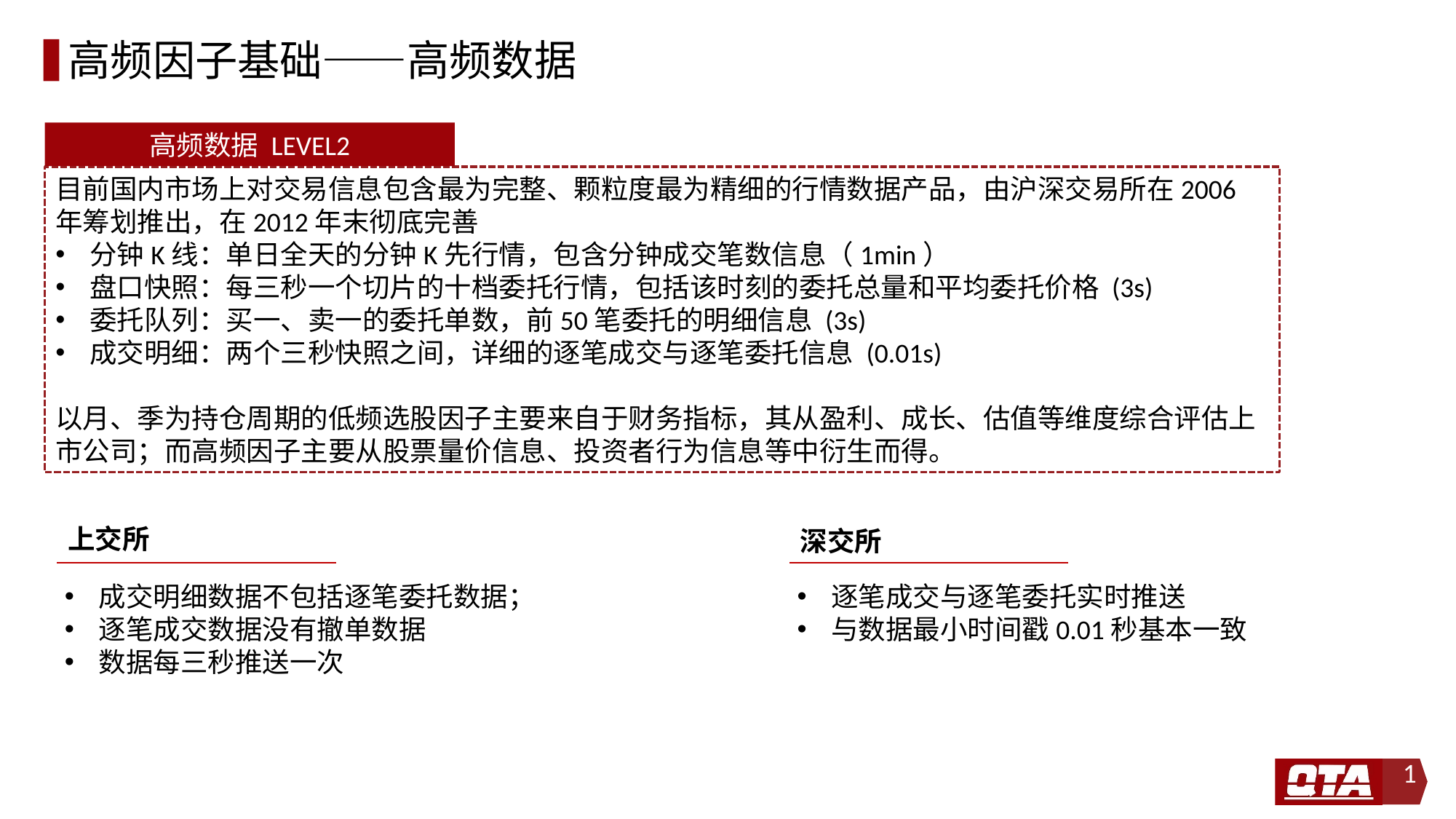

# 高频因子基础——高频数据
高频数据 LEVEL2
目前国内市场上对交易信息包含最为完整、颗粒度最为精细的行情数据产品，由沪深交易所在2006年筹划推出，在2012年末彻底完善
分钟K线：单日全天的分钟K先行情，包含分钟成交笔数信息（1min）
盘口快照：每三秒一个切片的十档委托行情，包括该时刻的委托总量和平均委托价格 (3s)
委托队列：买一、卖一的委托单数，前50笔委托的明细信息 (3s)
成交明细：两个三秒快照之间，详细的逐笔成交与逐笔委托信息 (0.01s)

以月、季为持仓周期的低频选股因子主要来自于财务指标，其从盈利、成长、估值等维度综合评估上市公司；而高频因子主要从股票量价信息、投资者行为信息等中衍生而得。
上交所
深交所
成交明细数据不包括逐笔委托数据；
逐笔成交数据没有撤单数据
数据每三秒推送一次
逐笔成交与逐笔委托实时推送
与数据最小时间戳0.01秒基本一致

1